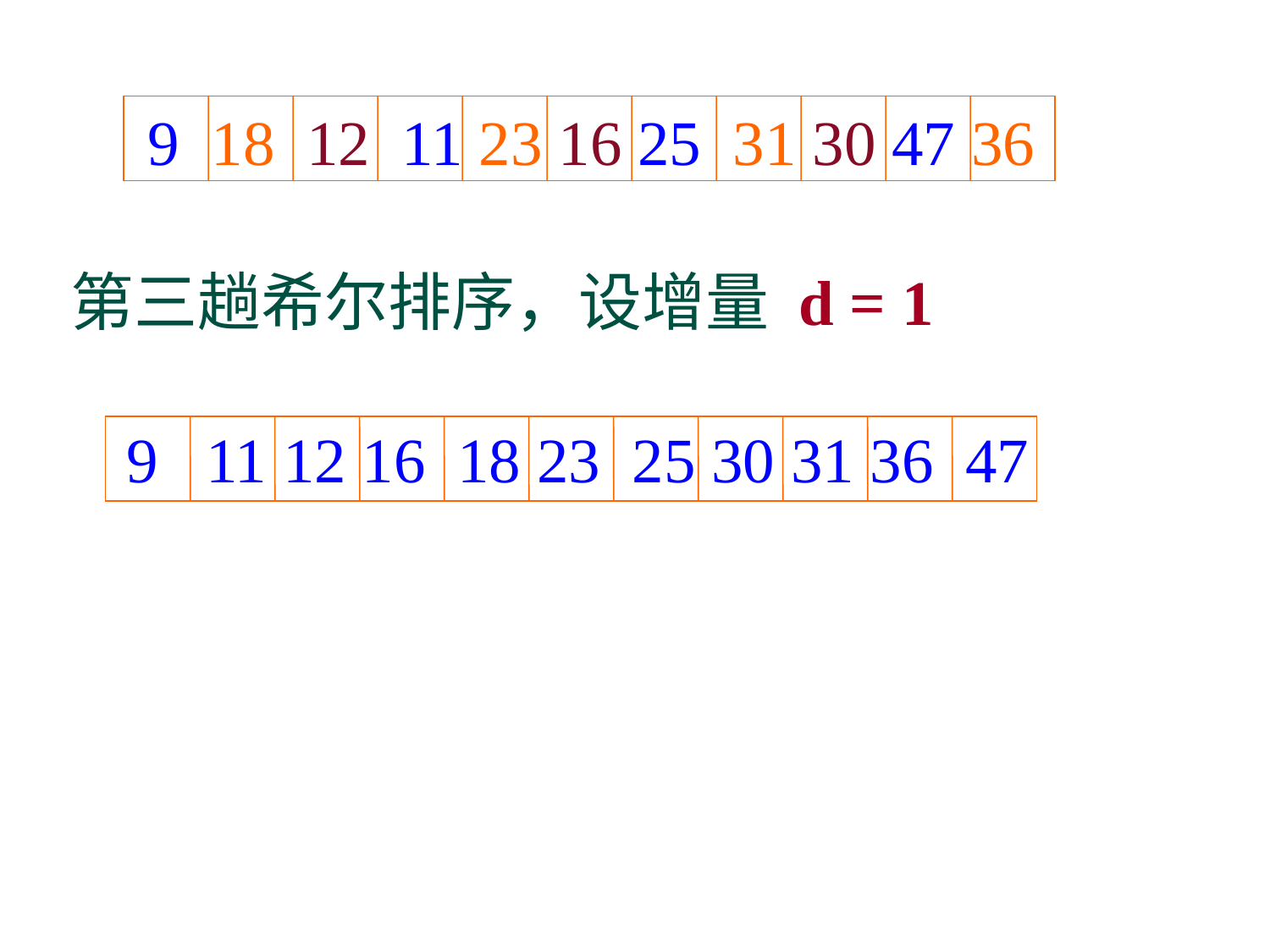

9  18  12  11 23 16 25  31 30 47 36

第三趟希尔排序，设增量 d = 1
 9   11 12 16  18 23  25 30 31 36  47